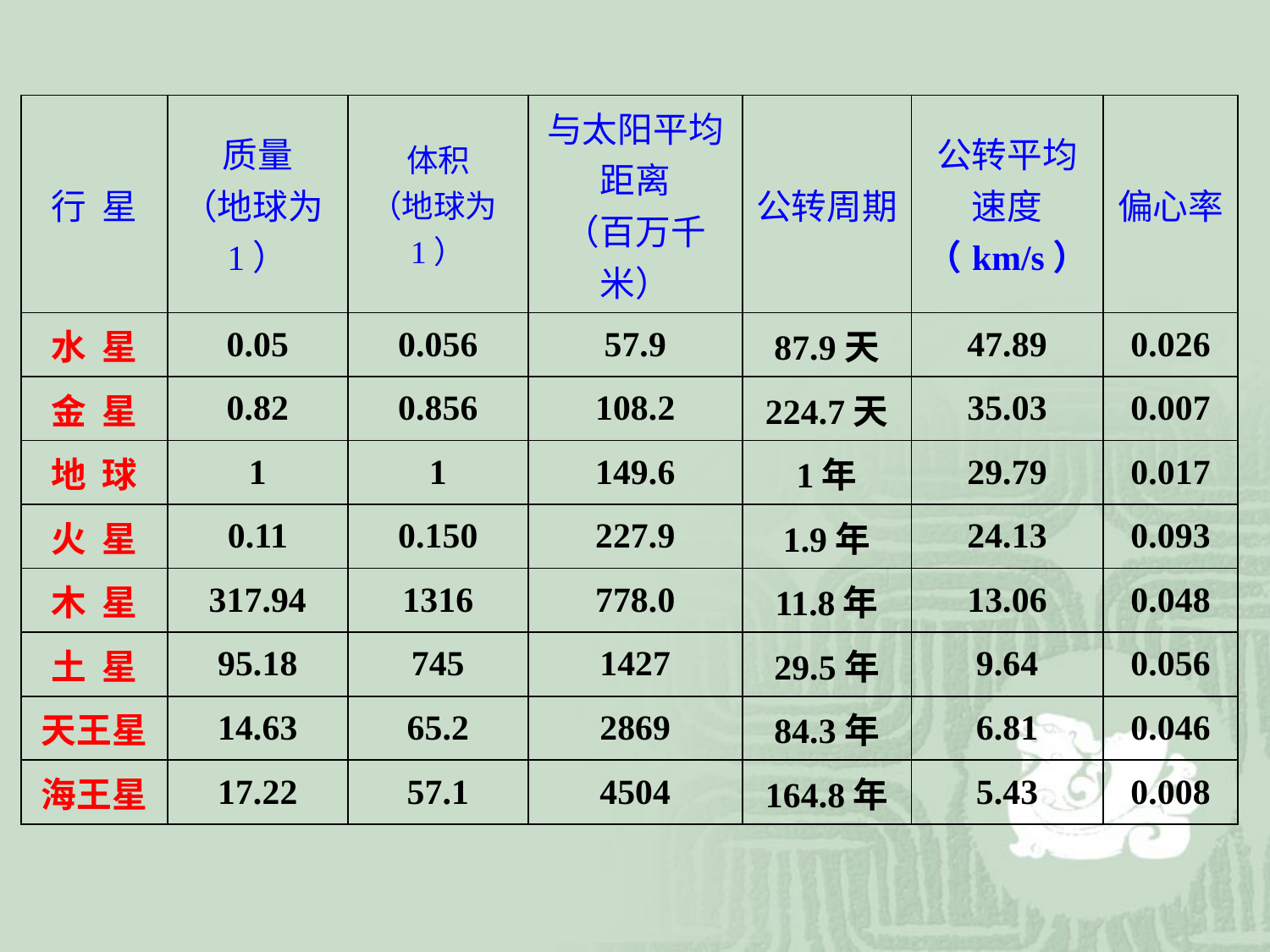

| 行 星 | 质量 （地球为1） | 体积 （地球为1） | 与太阳平均距离 （百万千米） | 公转周期 | 公转平均速度 （km/s） | 偏心率 |
| --- | --- | --- | --- | --- | --- | --- |
| 水 星 | 0.05 | 0.056 | 57.9 | 87.9天 | 47.89 | 0.026 |
| 金 星 | 0.82 | 0.856 | 108.2 | 224.7天 | 35.03 | 0.007 |
| 地 球 | 1 | 1 | 149.6 | 1年 | 29.79 | 0.017 |
| 火 星 | 0.11 | 0.150 | 227.9 | 1.9年 | 24.13 | 0.093 |
| 木 星 | 317.94 | 1316 | 778.0 | 11.8年 | 13.06 | 0.048 |
| 土 星 | 95.18 | 745 | 1427 | 29.5年 | 9.64 | 0.056 |
| 天王星 | 14.63 | 65.2 | 2869 | 84.3年 | 6.81 | 0.046 |
| 海王星 | 17.22 | 57.1 | 4504 | 164.8年 | 5.43 | 0.008 |